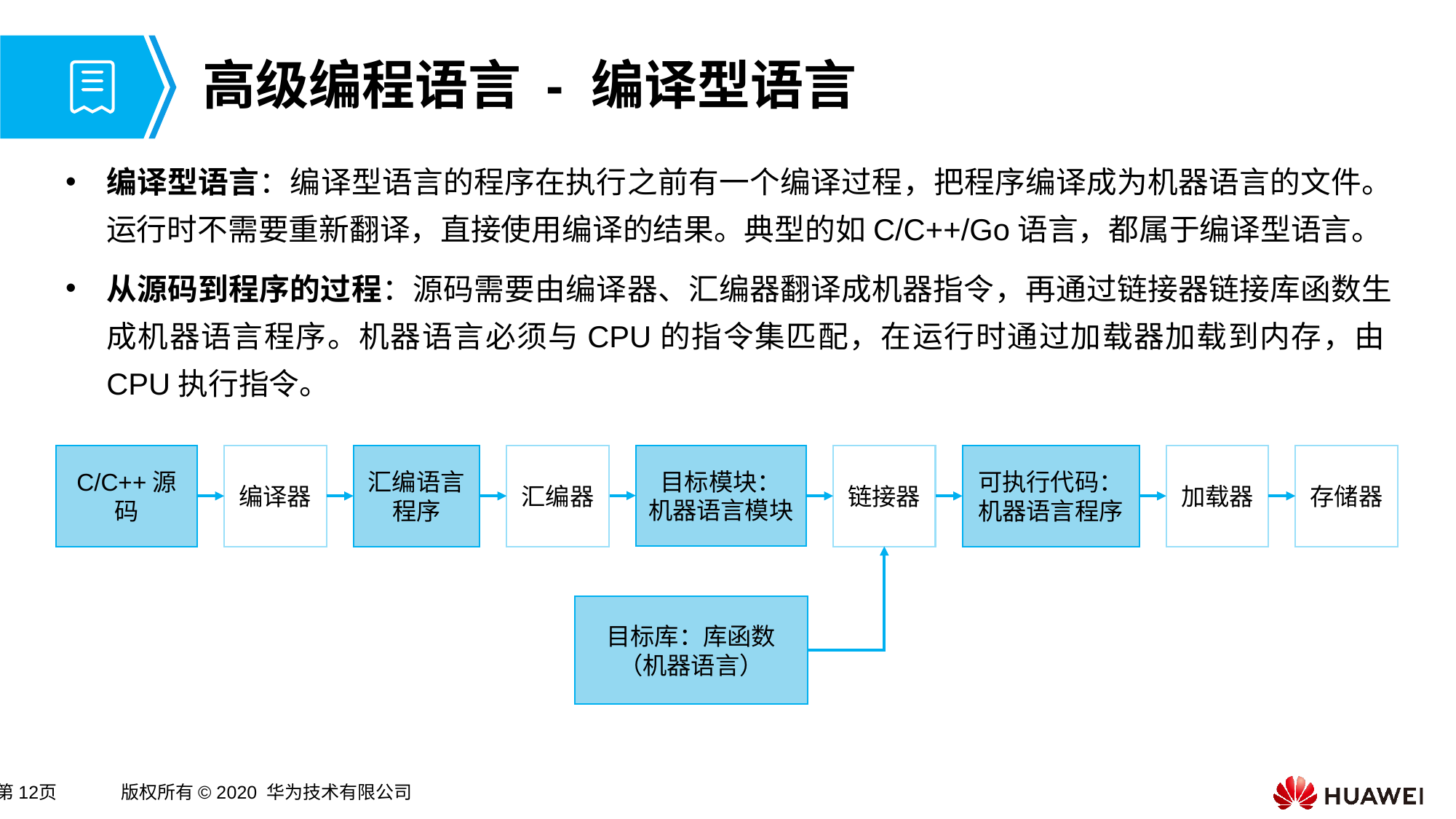

# 高级编程语言 - 编译型语言
编译型语言：编译型语言的程序在执行之前有一个编译过程，把程序编译成为机器语言的文件。运行时不需要重新翻译，直接使用编译的结果。典型的如C/C++/Go语言，都属于编译型语言。
从源码到程序的过程：源码需要由编译器、汇编器翻译成机器指令，再通过链接器链接库函数生成机器语言程序。机器语言必须与CPU的指令集匹配，在运行时通过加载器加载到内存，由CPU执行指令。

C/C++源码
编译器
汇编语言程序
汇编器
目标模块：
机器语言模块
链接器
可执行代码：
机器语言程序
加载器
存储器
目标库：库函数（机器语言）